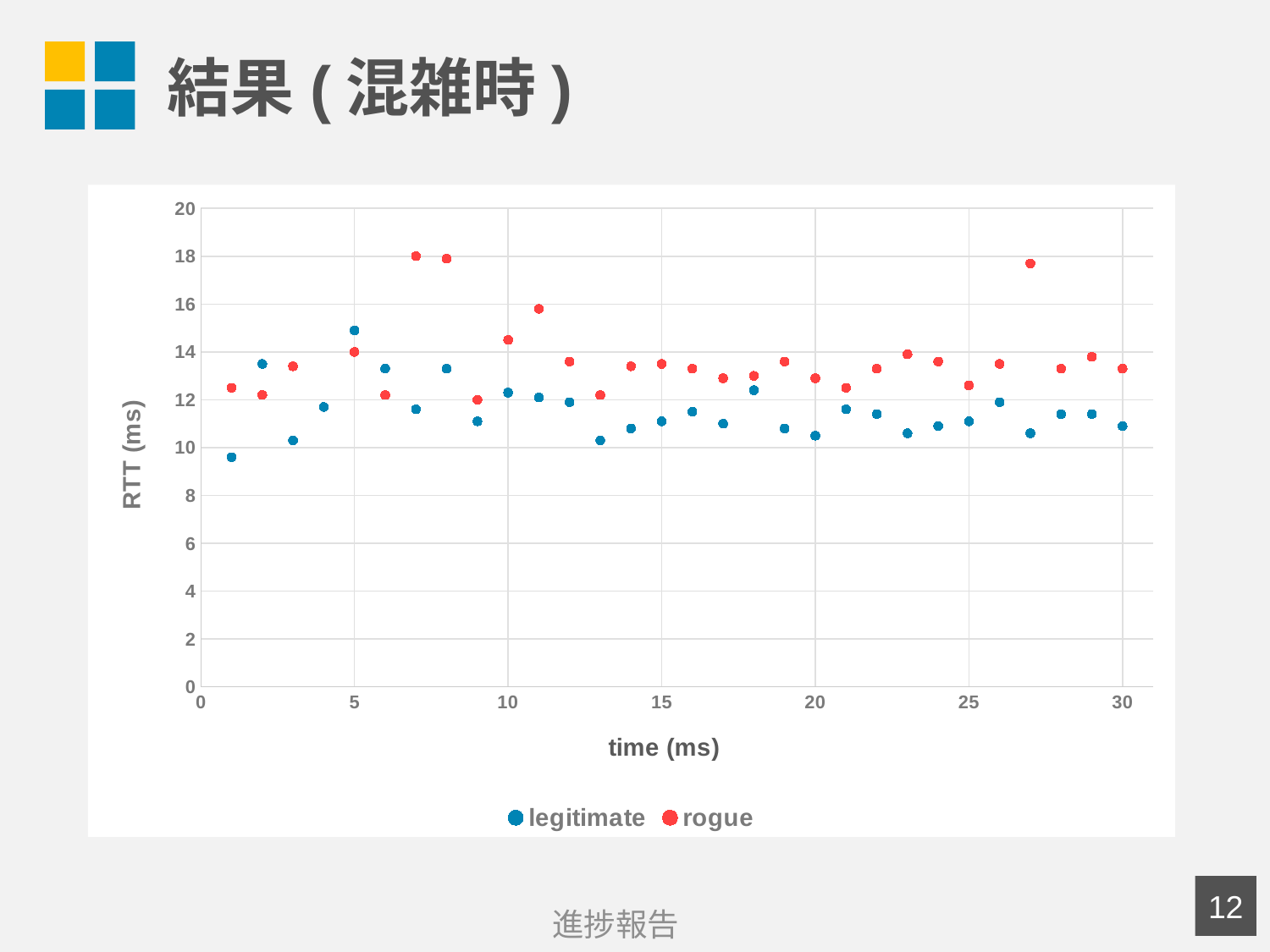

# 結果(混雑時)

### Chart

| Category | legitimate | rogue |
|---|---|---|
12
進捗報告